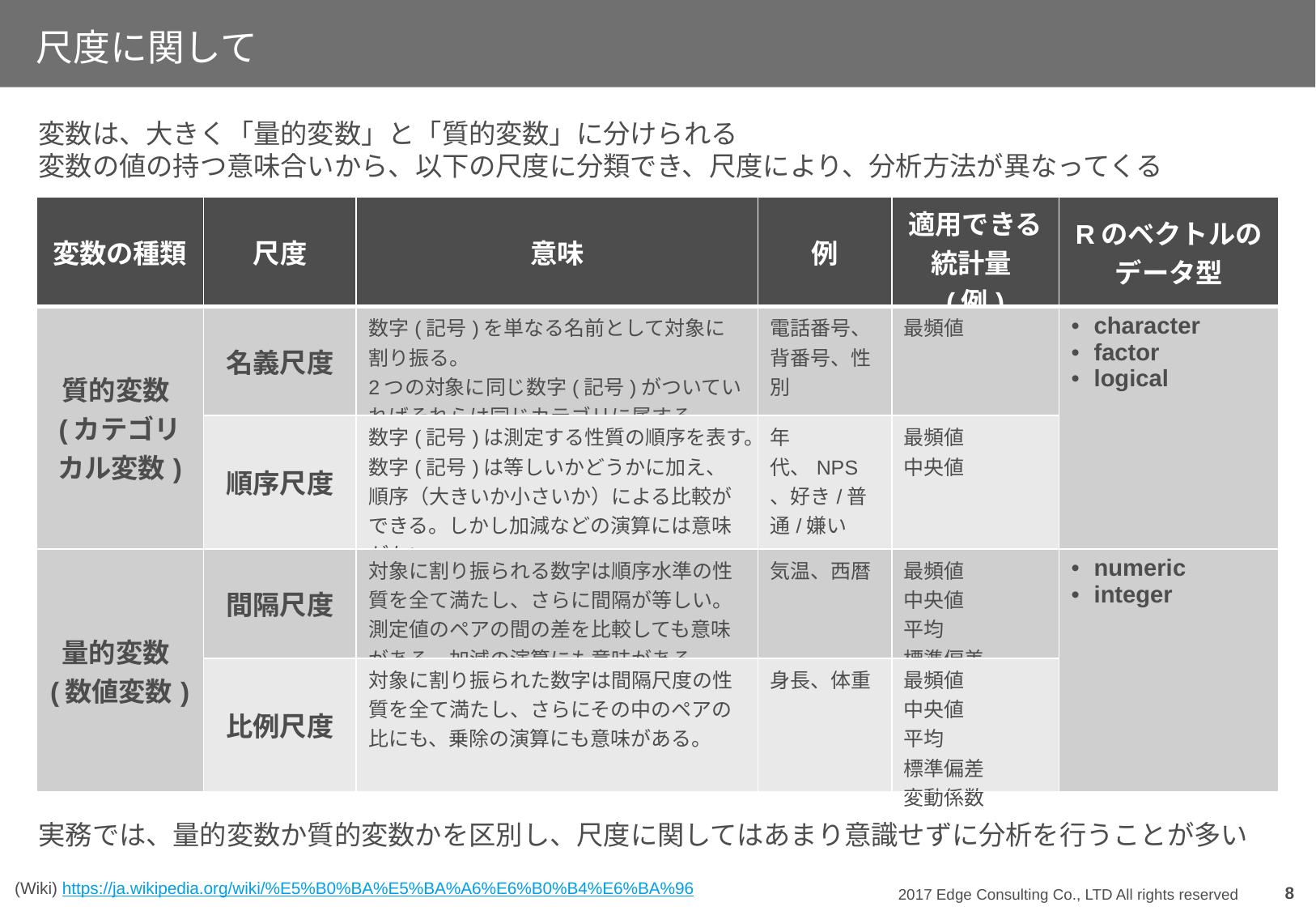

# 尺度に関して
変数は、大きく「量的変数」と「質的変数」に分けられる
変数の値の持つ意味合いから、以下の尺度に分類でき、尺度により、分析方法が異なってくる
| 変数の種類 | 尺度 | 意味 | 例 | 適用できる 統計量(例) | Rのベクトルのデータ型 |
| --- | --- | --- | --- | --- | --- |
| 質的変数(カテゴリカル変数) | 名義尺度 | 数字(記号)を単なる名前として対象に割り振る。 2つの対象に同じ数字(記号)がついていればそれらは同じカテゴリに属する。 | 電話番号、背番号、性別 | 最頻値 | character factor logical |
|  | 順序尺度 | 数字(記号)は測定する性質の順序を表す。数字(記号)は等しいかどうかに加え、順序（大きいか小さいか）による比較ができる。しかし加減などの演算には意味がない。 | 年代、NPS、好き/普通/嫌い | 最頻値 中央値 |  |
| 量的変数(数値変数) | 間隔尺度 | 対象に割り振られる数字は順序水準の性質を全て満たし、さらに間隔が等しい。測定値のペアの間の差を比較しても意味がある。加減の演算にも意味がある。 | 気温、西暦 | 最頻値 中央値 平均 標準偏差 | numeric integer |
|  | 比例尺度 | 対象に割り振られた数字は間隔尺度の性質を全て満たし、さらにその中のペアの比にも、乗除の演算にも意味がある。 | 身長、体重 | 最頻値 中央値 平均 標準偏差 変動係数 |  |
実務では、量的変数か質的変数かを区別し、尺度に関してはあまり意識せずに分析を行うことが多い
(Wiki) https://ja.wikipedia.org/wiki/%E5%B0%BA%E5%BA%A6%E6%B0%B4%E6%BA%96
8